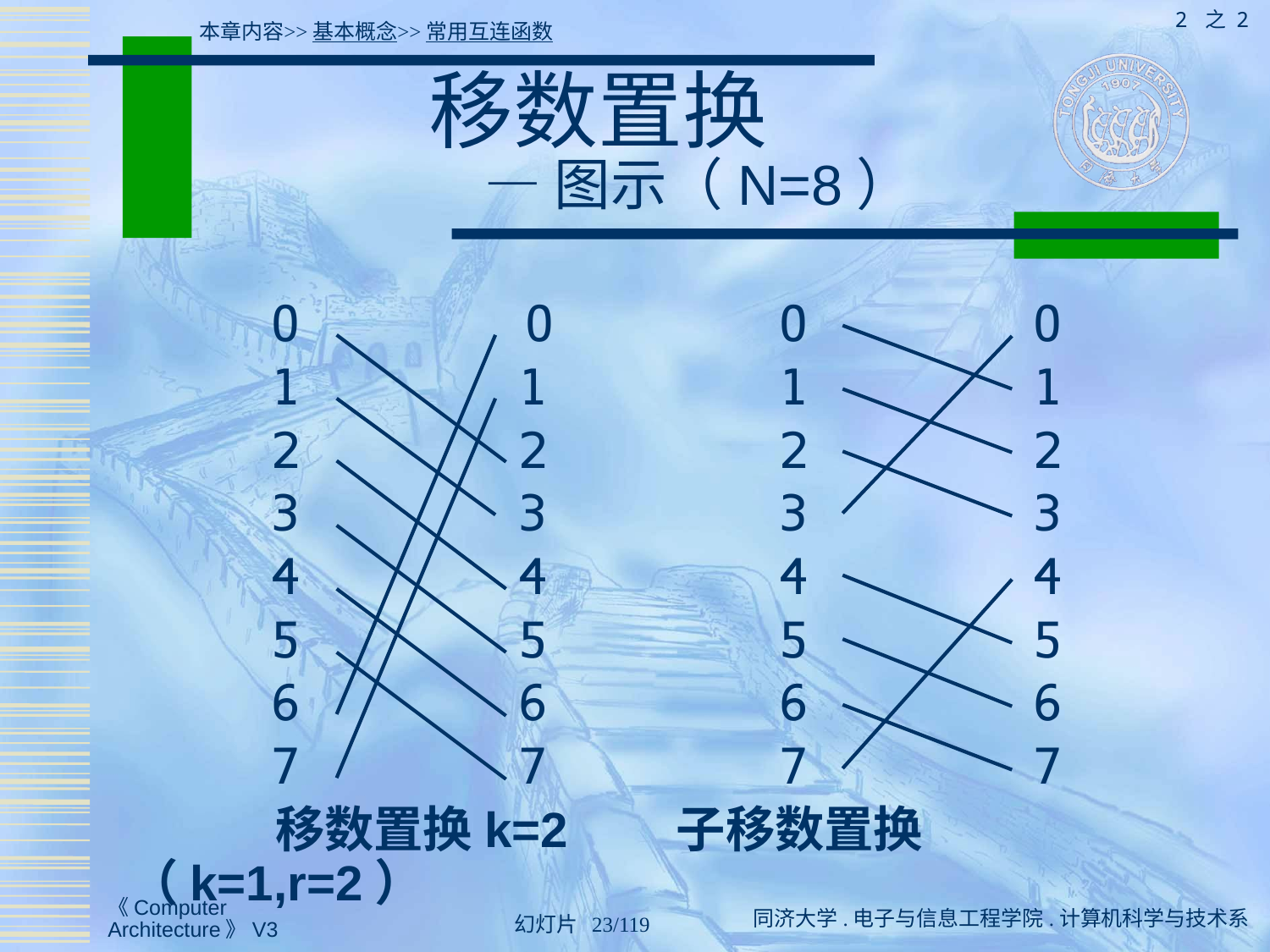

2 之 2
本章内容>>基本概念>>常用互连函数
# 移数置换 — 图示（N=8）
0		0		0		0
1               1		1		1
2               2		2		2
3               3		3		3
4               4		4		4
5               5		5		5
6               6		6		6
7               7		7		7
            移数置换k=2       子移数置换（k=1,r=2）